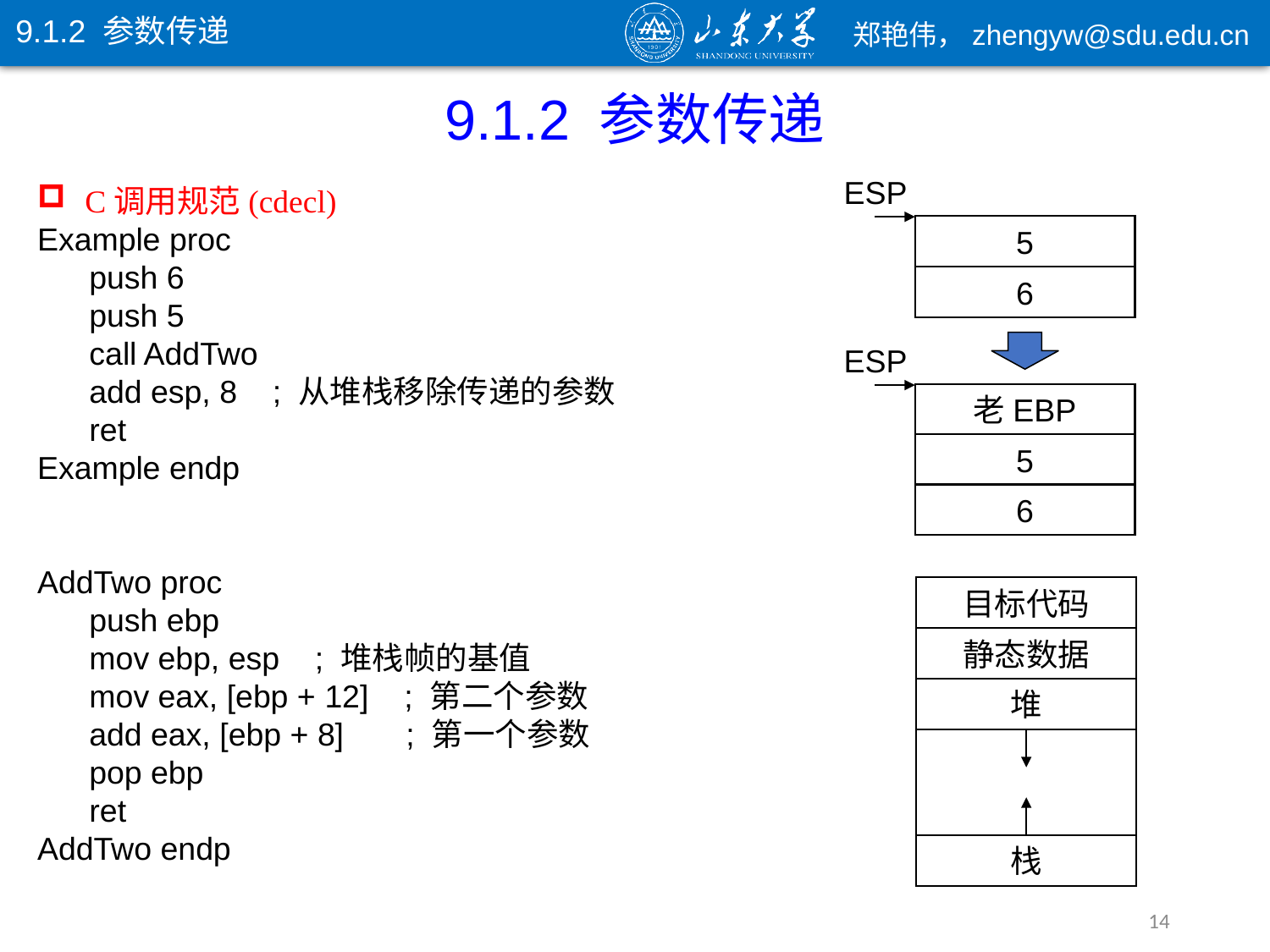

9.1.2 参数传递
9.1.2 参数传递
C调用规范(cdecl)
Example proc
push 6
push 5
call AddTwo
add esp, 8    ; 从堆栈移除传递的参数
ret
Example endp

AddTwo proc
push ebp
mov ebp, esp    ; 堆栈帧的基值
mov eax, [ebp + 12]    ; 第二个参数
add eax, [ebp + 8]       ; 第一个参数
pop ebp
ret
AddTwo endp
ESP
5
6

ESP
老EBP
5
6
目标代码
静态数据
堆

栈
14